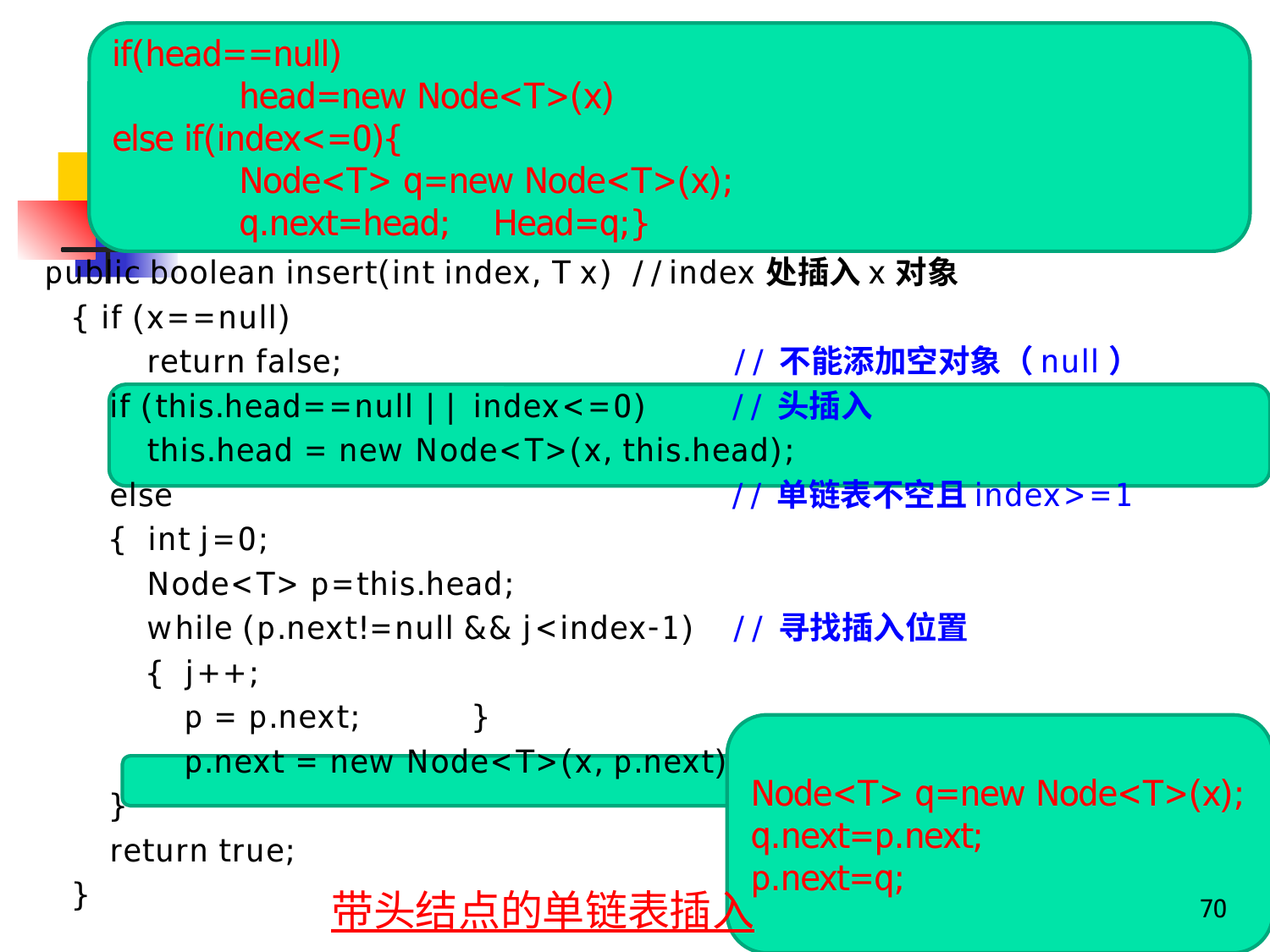

if(head==null)
	head=new Node<T>(x)
else if(index<=0){
	Node<T> q=new Node<T>(x);
	q.next=head;	Head=q;}
# 完整的插入数据元素过程
 public boolean insert(int index, T x)  //index处插入x对象
    { if (x==null)
            return false;                                          //不能添加空对象（null）
        if (this.head==null || index<=0)         //头插入
            this.head = new Node<T>(x, this.head);
        else                                                            //单链表不空且index>=1
        {  int j=0;
            Node<T> p=this.head;
            while (p.next!=null && j<index-1)    //寻找插入位置
            {  j++;
                p = p.next;            }
                p.next = new Node<T>(x, p.next);//中间/尾插入
        }
        return true;                                               //若操作成功返回true
    }

Node<T> q=new Node<T>(x);
q.next=p.next;
p.next=q;

70
带头结点的单链表插入